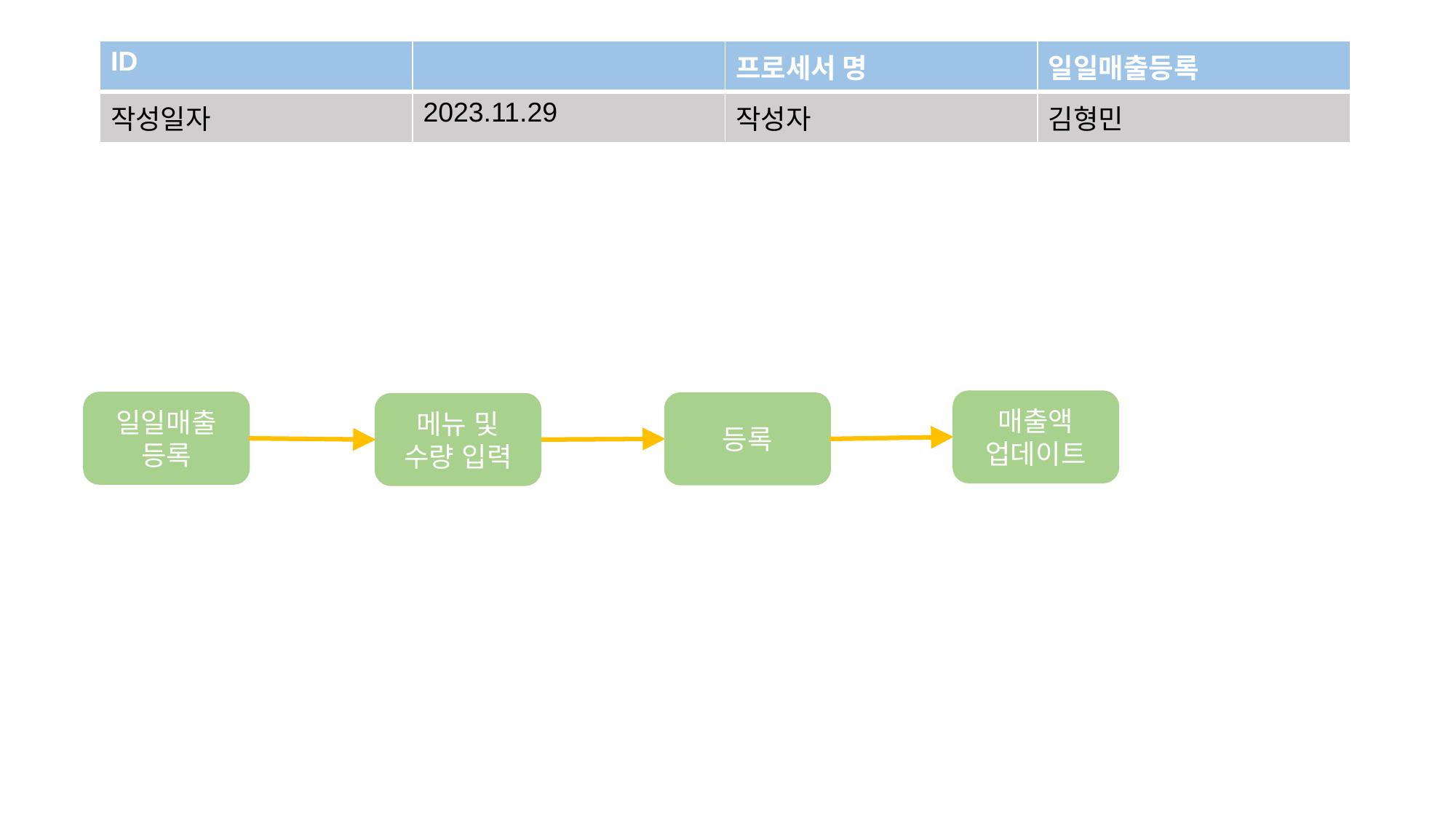

| ID |  | 프로세서 명 | 일일매출등록 |
| --- | --- | --- | --- |
| 작성일자 | 2023.11.29 | 작성자 | 김형민 |
매출액 업데이트
일일매출
등록
등록
메뉴 및
수량 입력